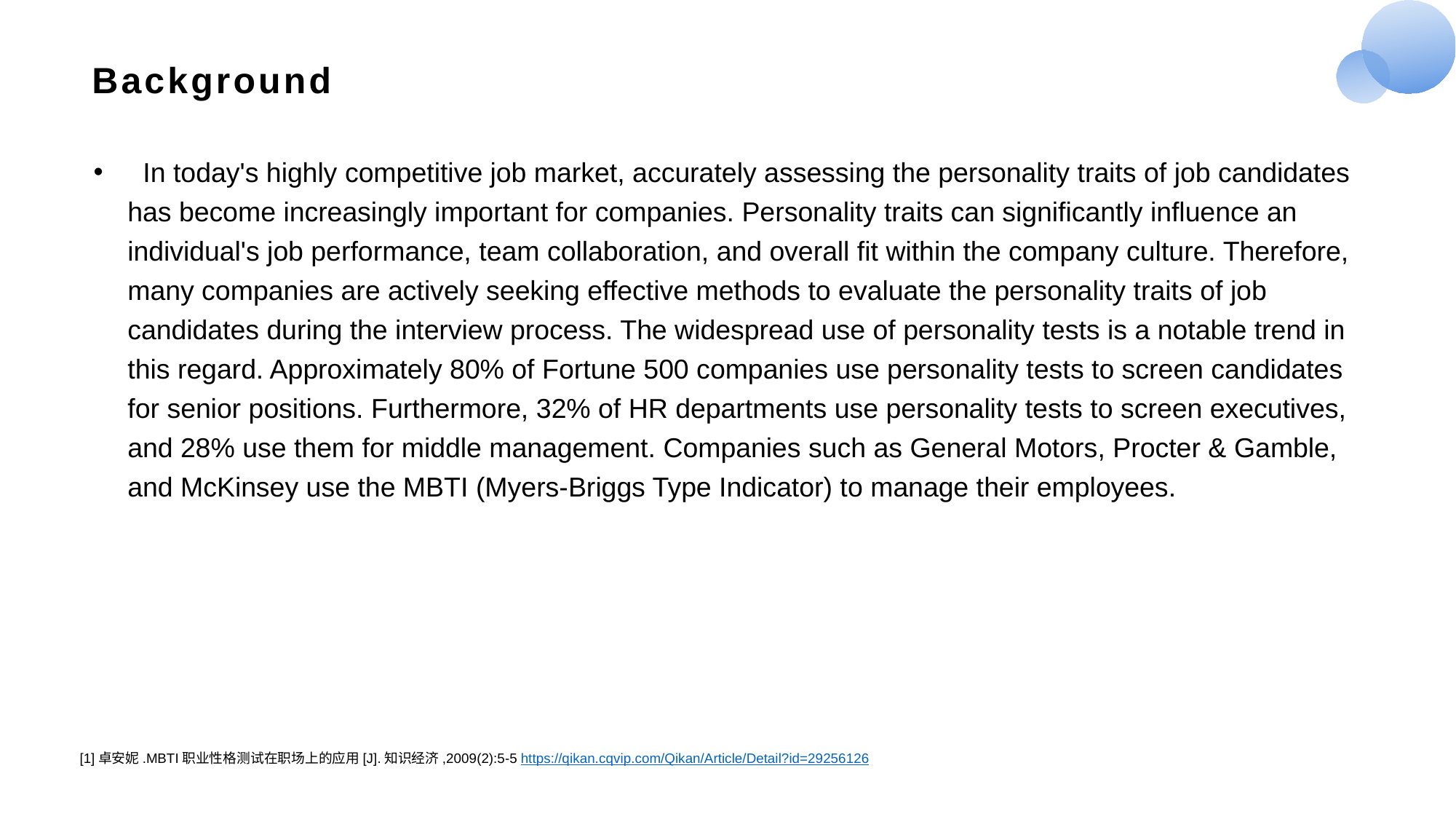

# Background
  In today's highly competitive job market, accurately assessing the personality traits of job candidates has become increasingly important for companies. Personality traits can significantly influence an individual's job performance, team collaboration, and overall fit within the company culture. Therefore, many companies are actively seeking effective methods to evaluate the personality traits of job candidates during the interview process. The widespread use of personality tests is a notable trend in this regard. Approximately 80% of Fortune 500 companies use personality tests to screen candidates for senior positions. Furthermore, 32% of HR departments use personality tests to screen executives, and 28% use them for middle management. Companies such as General Motors, Procter & Gamble, and McKinsey use the MBTI (Myers-Briggs Type Indicator) to manage their employees.

[1]卓安妮.MBTI职业性格测试在职场上的应用[J].知识经济,2009(2):5-5 https://qikan.cqvip.com/Qikan/Article/Detail?id=29256126